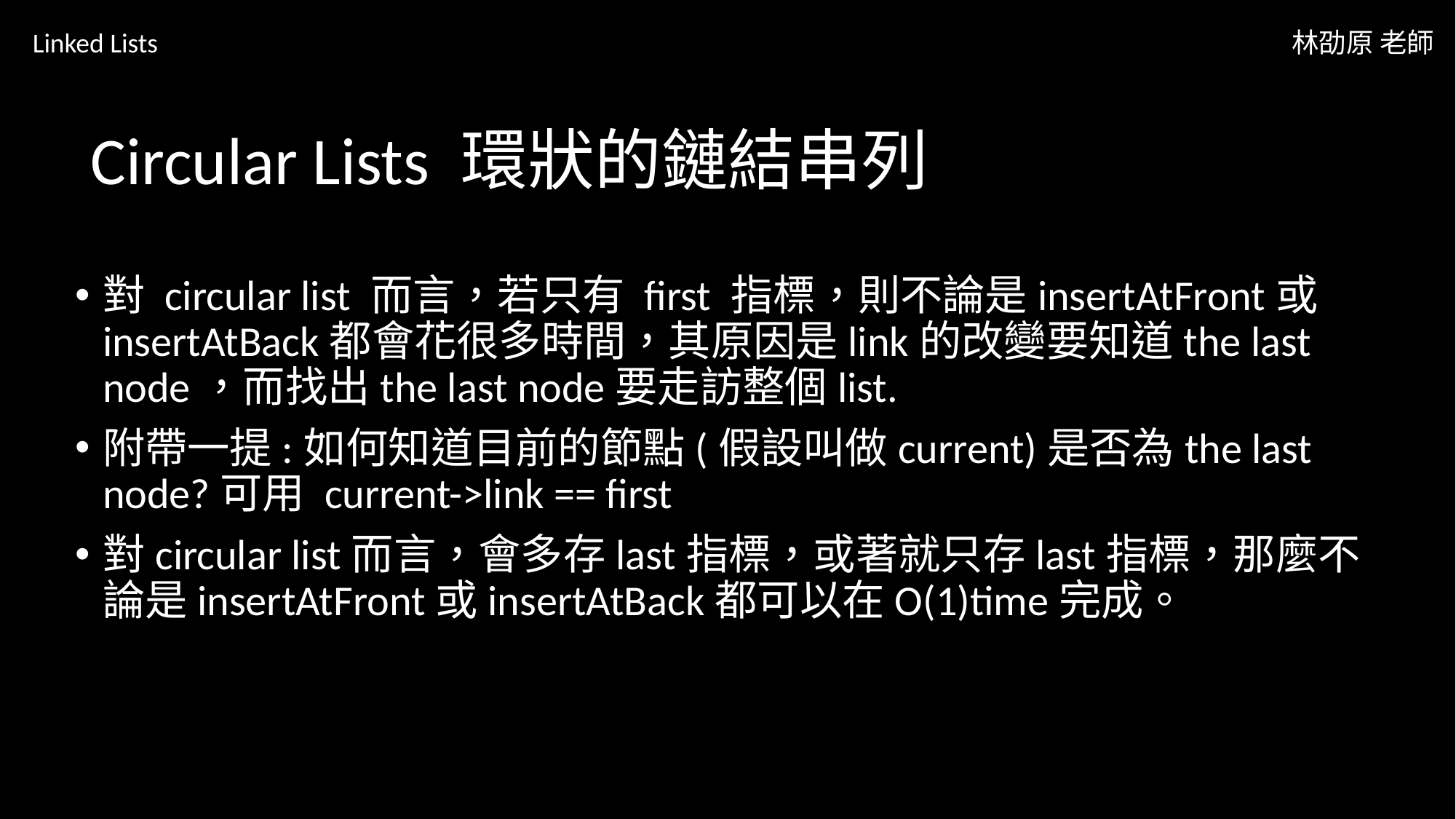

Linked Lists
林劭原 老師
# Circular Lists 環狀的鏈結串列
對 circular list 而言，若只有 first 指標，則不論是insertAtFront或insertAtBack都會花很多時間，其原因是link的改變要知道the last node，而找出the last node要走訪整個list.
附帶一提:如何知道目前的節點(假設叫做current)是否為the last node?可用 current->link == first
對circular list而言，會多存last指標，或著就只存last指標，那麼不論是insertAtFront或insertAtBack都可以在O(1)time完成。